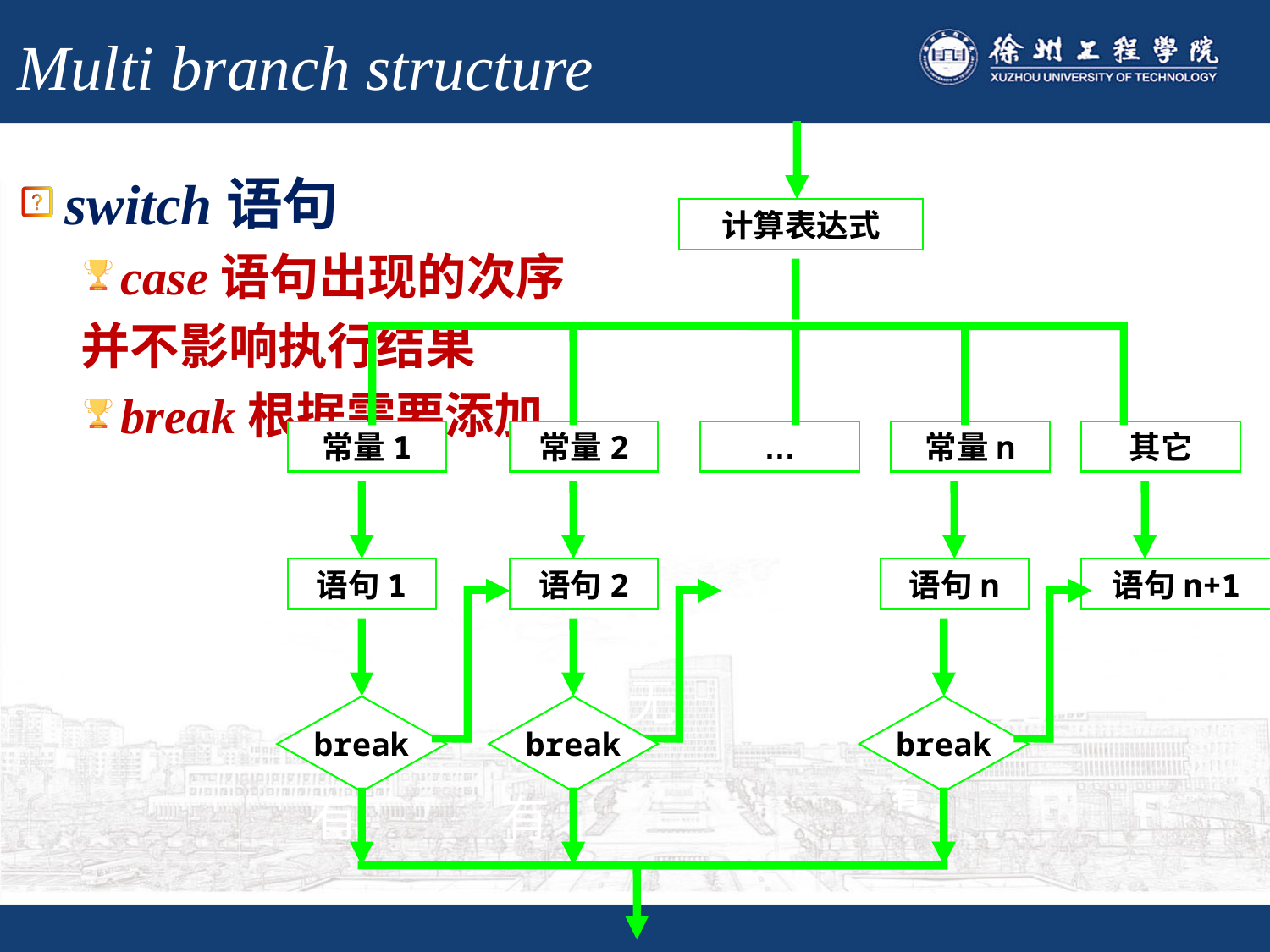

# Multi branch structure

计算表达式

值

=
=
=
=
=
常量1
常量2
…
常量n
其它

语句1
语句2
语句n
语句n+1

无

无
break
有
有

无

有
break
break
switch语句
case语句出现的次序
并不影响执行结果
break根据需要添加